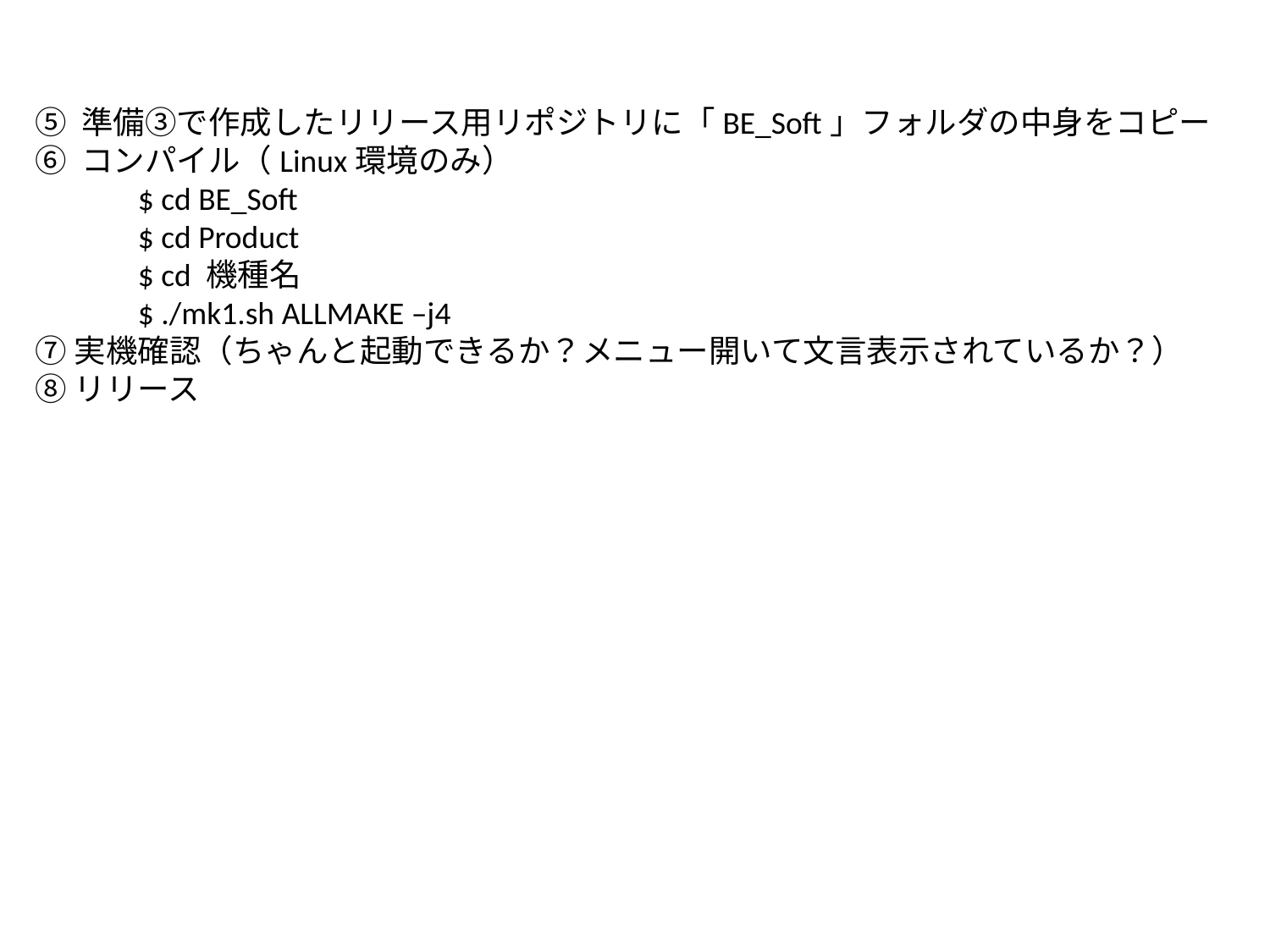

⑤ 準備③で作成したリリース用リポジトリに「BE_Soft」フォルダの中身をコピー
⑥ コンパイル（Linux環境のみ）
　　　$ cd BE_Soft
　　　$ cd Product
　　　$ cd 機種名
　　　$ ./mk1.sh ALLMAKE –j4
⑦実機確認（ちゃんと起動できるか？メニュー開いて文言表示されているか？）
⑧リリース